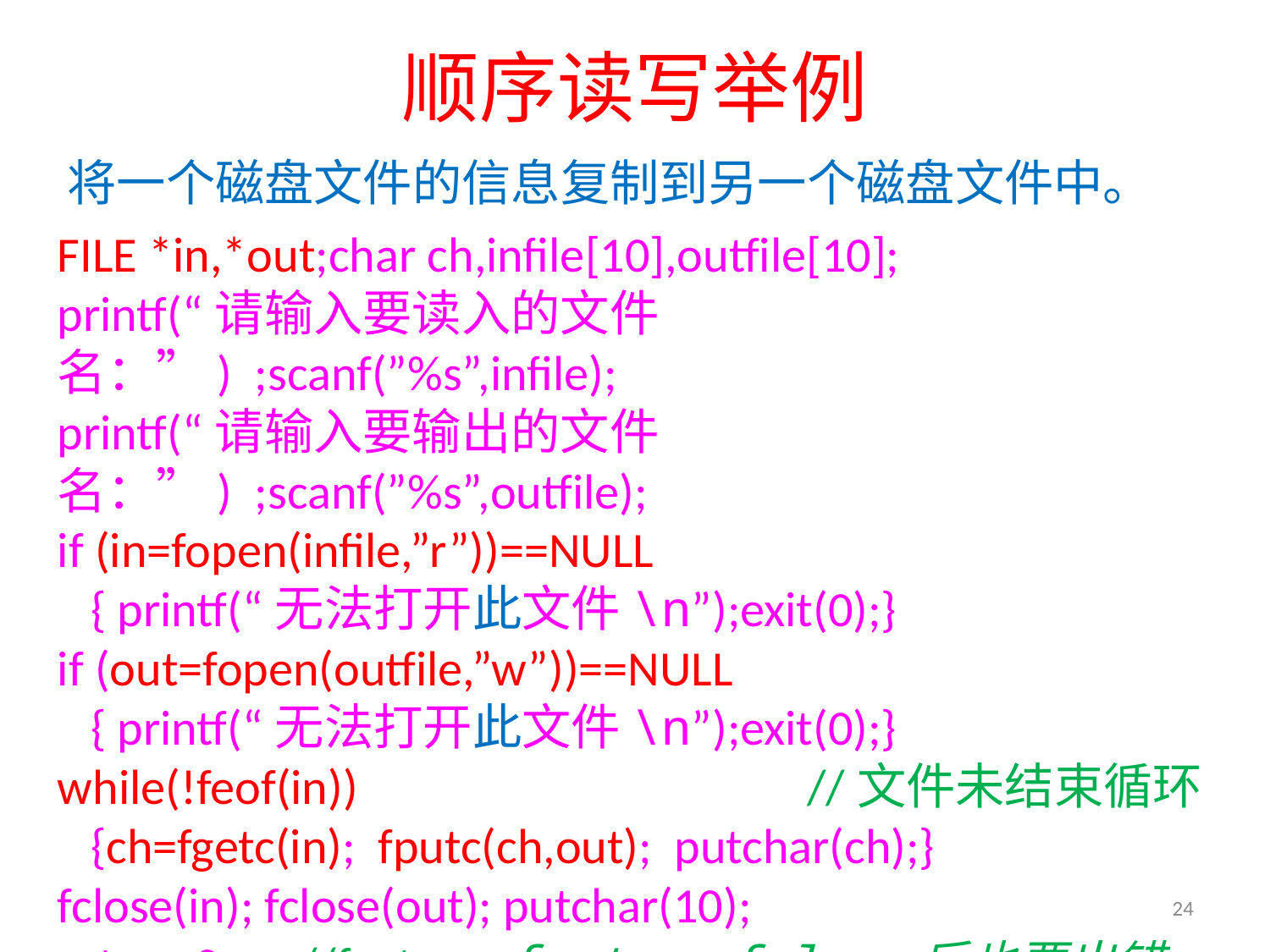

# 顺序读写举例
将一个磁盘文件的信息复制到另一个磁盘文件中。
FILE *in,*out;char ch,infile[10],outfile[10];
printf(“请输入要读入的文件名：”)  ;scanf(”%s”,infile);
printf(“请输入要输出的文件名：”)  ;scanf(”%s”,outfile);
if (in=fopen(infile,”r”))==NULL
   { printf(“无法打开此文件\n”);exit(0);}
if (out=fopen(outfile,”w”))==NULL
   { printf(“无法打开此文件\n”);exit(0);}
while(!feof(in))                                        //文件未结束循环
   {ch=fgetc(in);  fputc(ch,out);  putchar(ch);}
fclose(in); fclose(out); putchar(10);
return 0       //fgetc、fputc、fclose后也要出错处理！
24